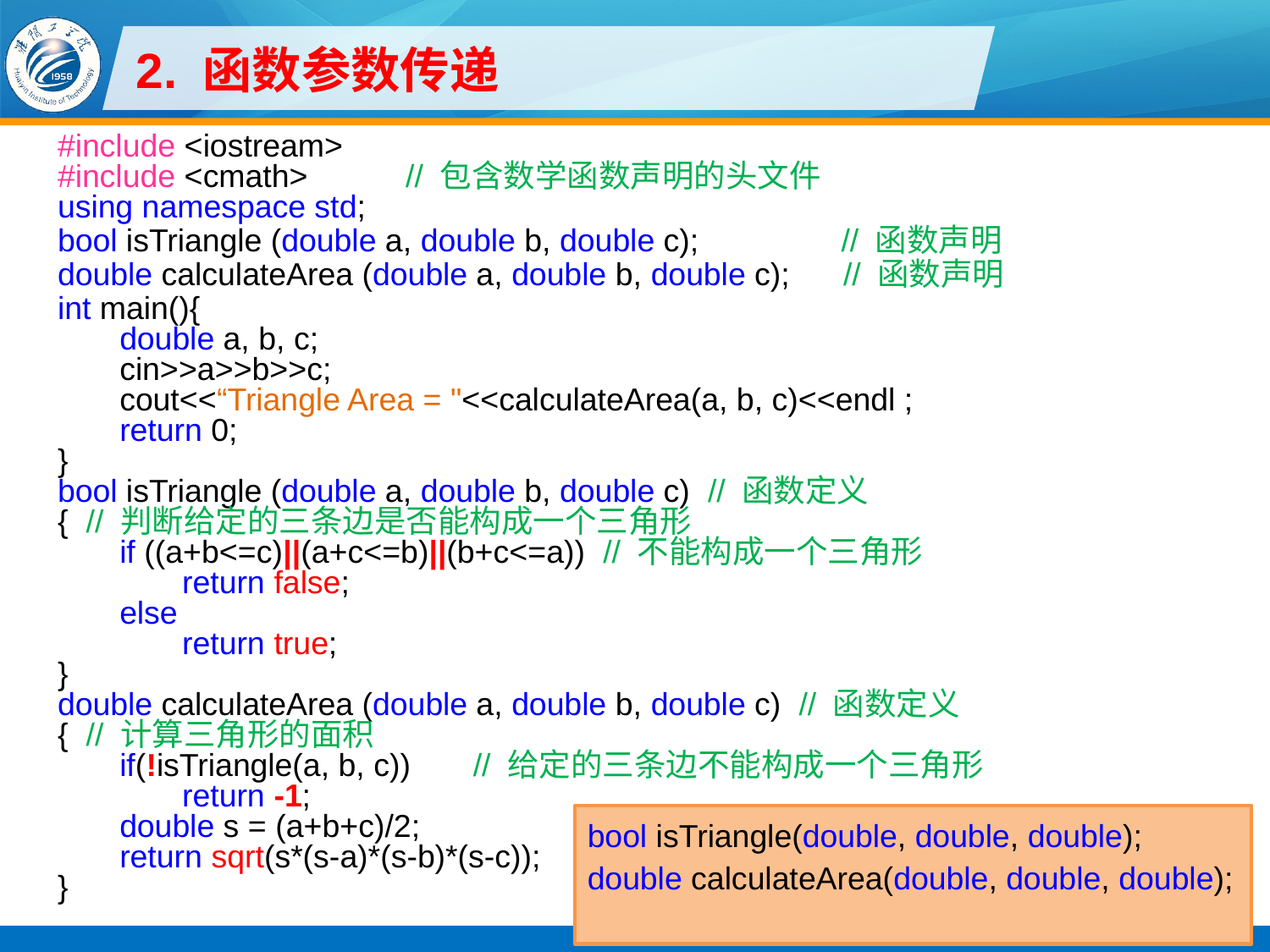

# 2. 函数参数传递
#include <iostream>
#include <cmath>           // 包含数学函数声明的头文件
using namespace std;
bool isTriangle (double a, double b, double c);                // 函数声明
double calculateArea (double a, double b, double c);      // 函数声明
int main(){
double a, b, c;
cin>>a>>b>>c;
cout<<“Triangle Area = "<<calculateArea(a, b, c)<<endl ;
return 0;
}
bool isTriangle (double a, double b, double c)  // 函数定义
{  // 判断给定的三条边是否能构成一个三角形
if ((a+b<=c)||(a+c<=b)||(b+c<=a))  // 不能构成一个三角形
return false;
else
return true;
}
double calculateArea (double a, double b, double c)  // 函数定义
{  // 计算三角形的面积
if(!isTriangle(a, b, c))       // 给定的三条边不能构成一个三角形
return -1;
double s = (a+b+c)/2;
return sqrt(s*(s-a)*(s-b)*(s-c));
}
bool isTriangle(double, double, double);
double calculateArea(double, double, double);